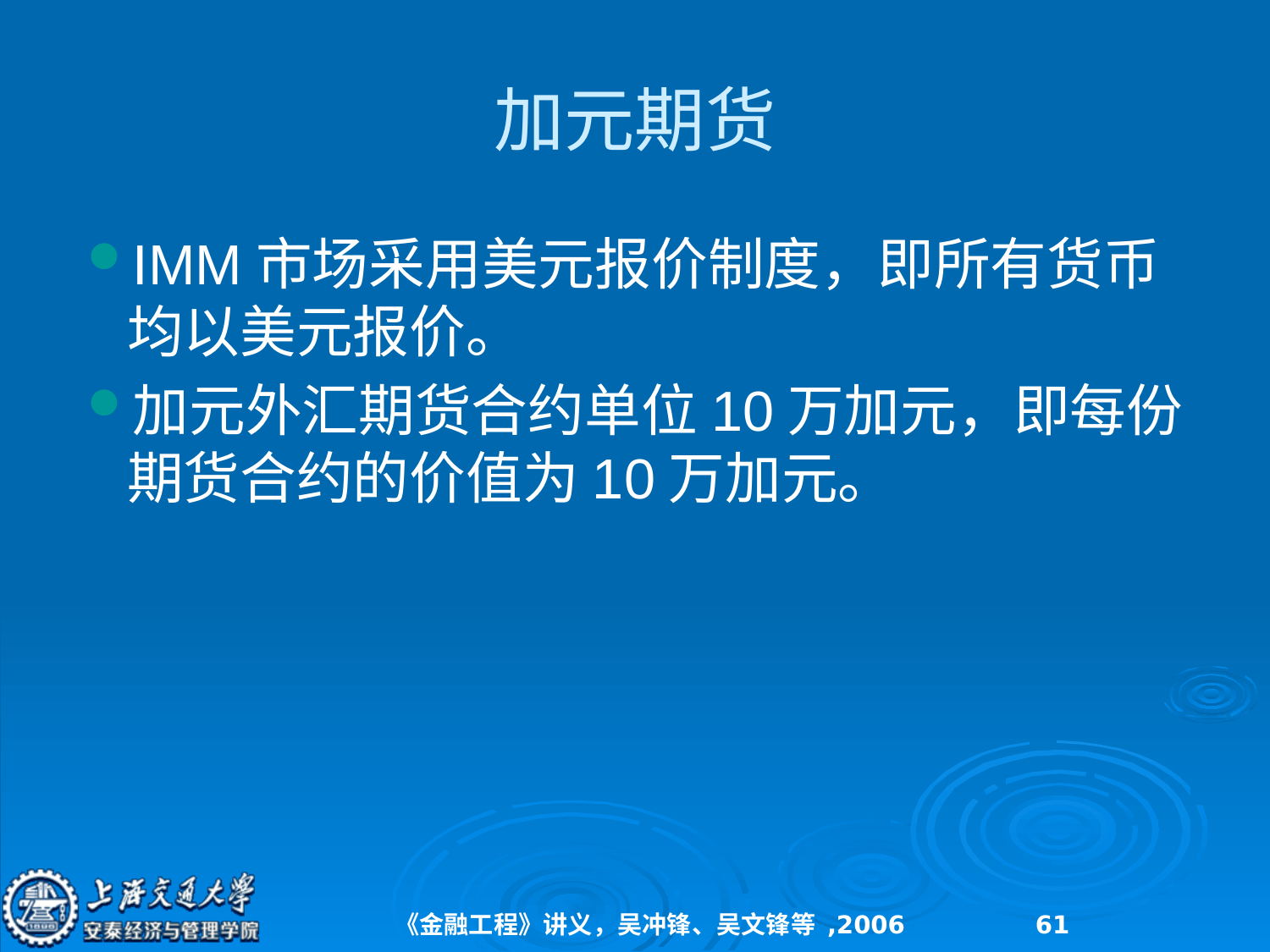

# 加元期货
IMM市场采用美元报价制度，即所有货币均以美元报价。
加元外汇期货合约单位10万加元，即每份期货合约的价值为10万加元。